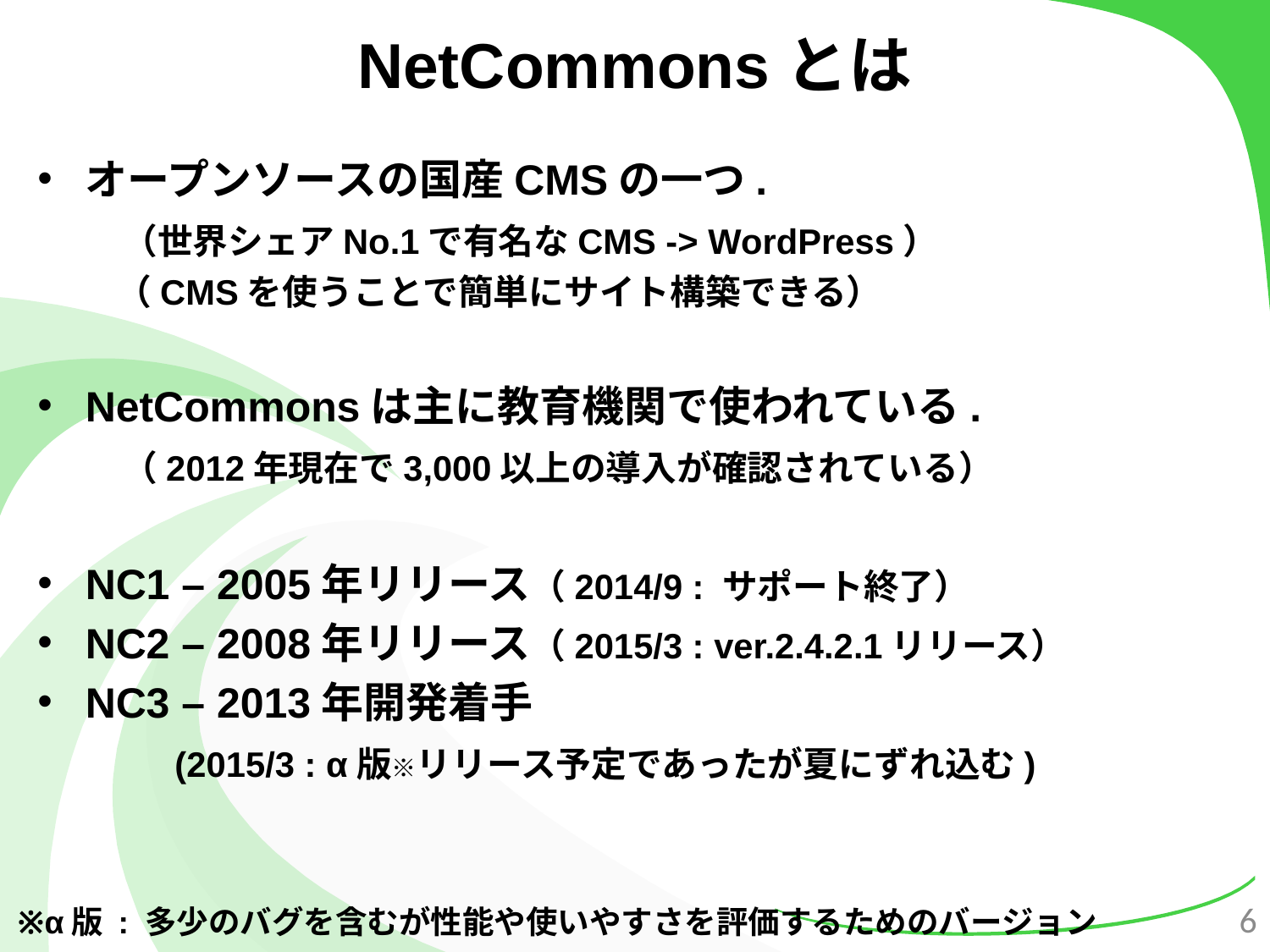

# NetCommonsとは
オープンソースの国産CMSの一つ.
　　（世界シェアNo.1で有名なCMS -> WordPress）
　　 （CMSを使うことで簡単にサイト構築できる）

NetCommonsは主に教育機関で使われている.
　　（2012年現在で3,000以上の導入が確認されている）

NC1 – 2005年リリース（2014/9 : サポート終了）
NC2 – 2008年リリース（2015/3 : ver.2.4.2.1リリース）
NC3 – 2013年開発着手
　　　(2015/3 : α版※リリース予定であったが夏にずれ込む)

6
※α版 : 多少のバグを含むが性能や使いやすさを評価するためのバージョン